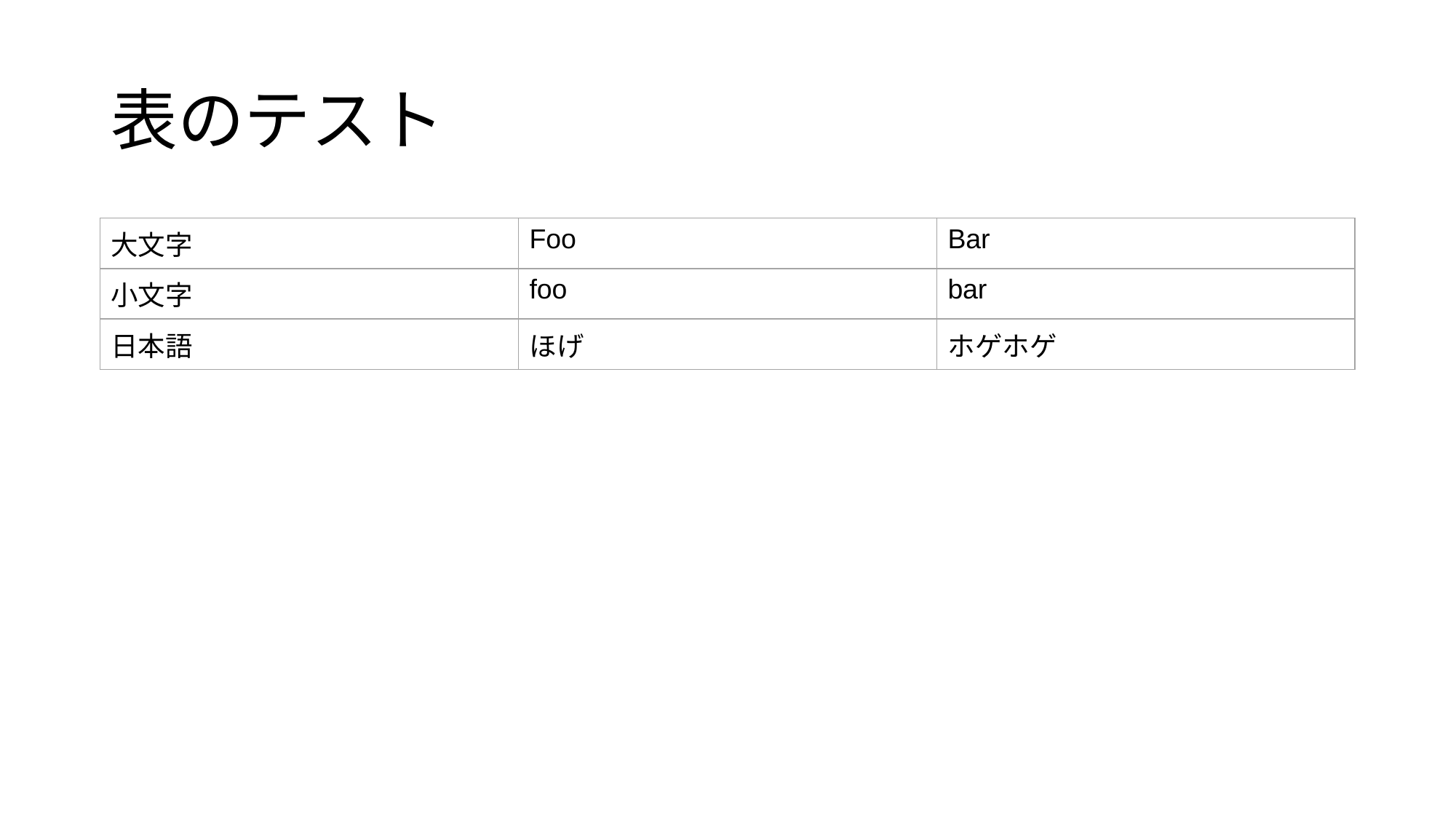

# 表のテスト
| 大文字 | Foo | Bar |
| --- | --- | --- |
| 小文字 | foo | bar |
| 日本語 | ほげ | ホゲホゲ |